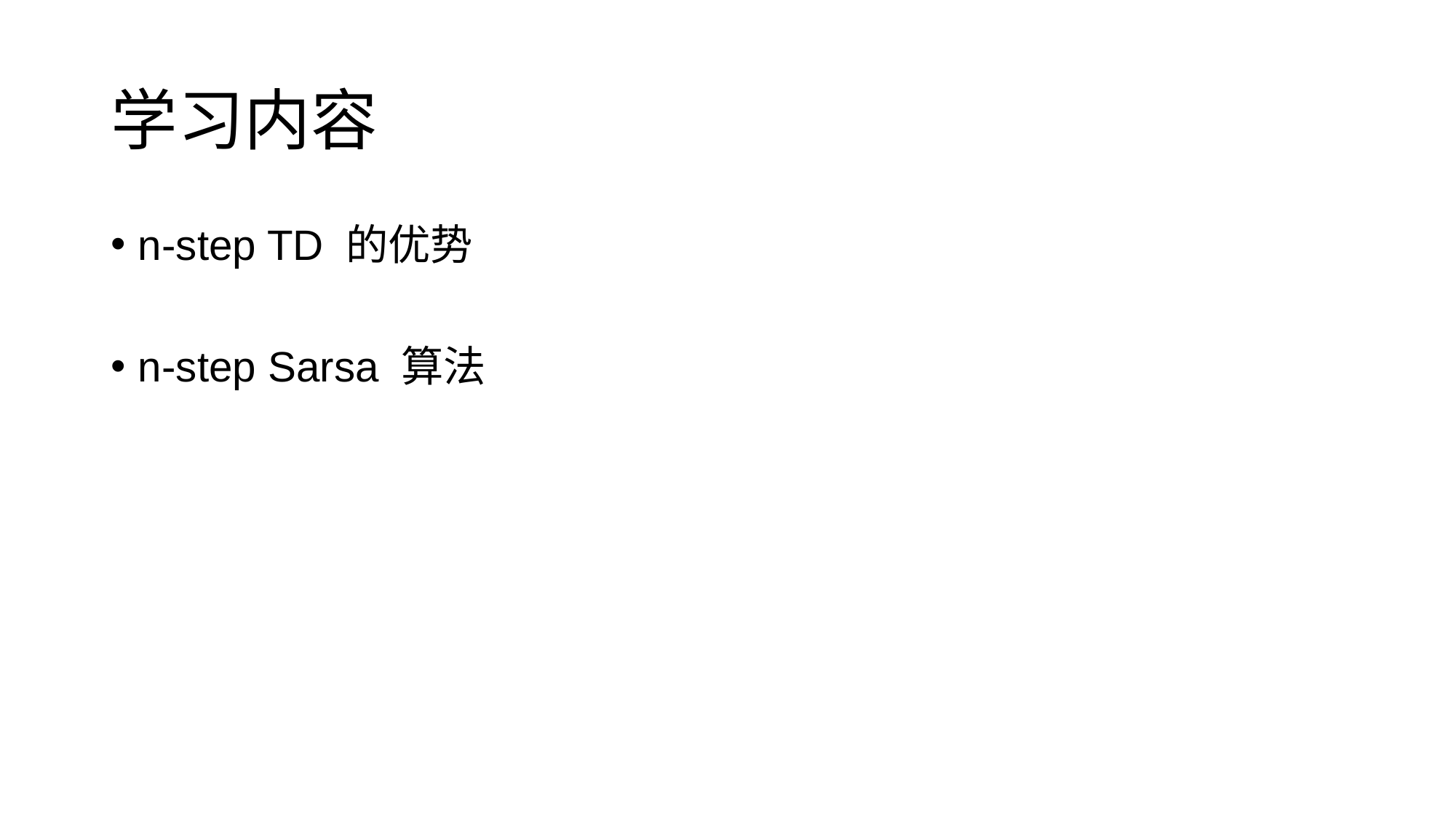

# 学习内容
n-step TD 的优势

n-step Sarsa 算法